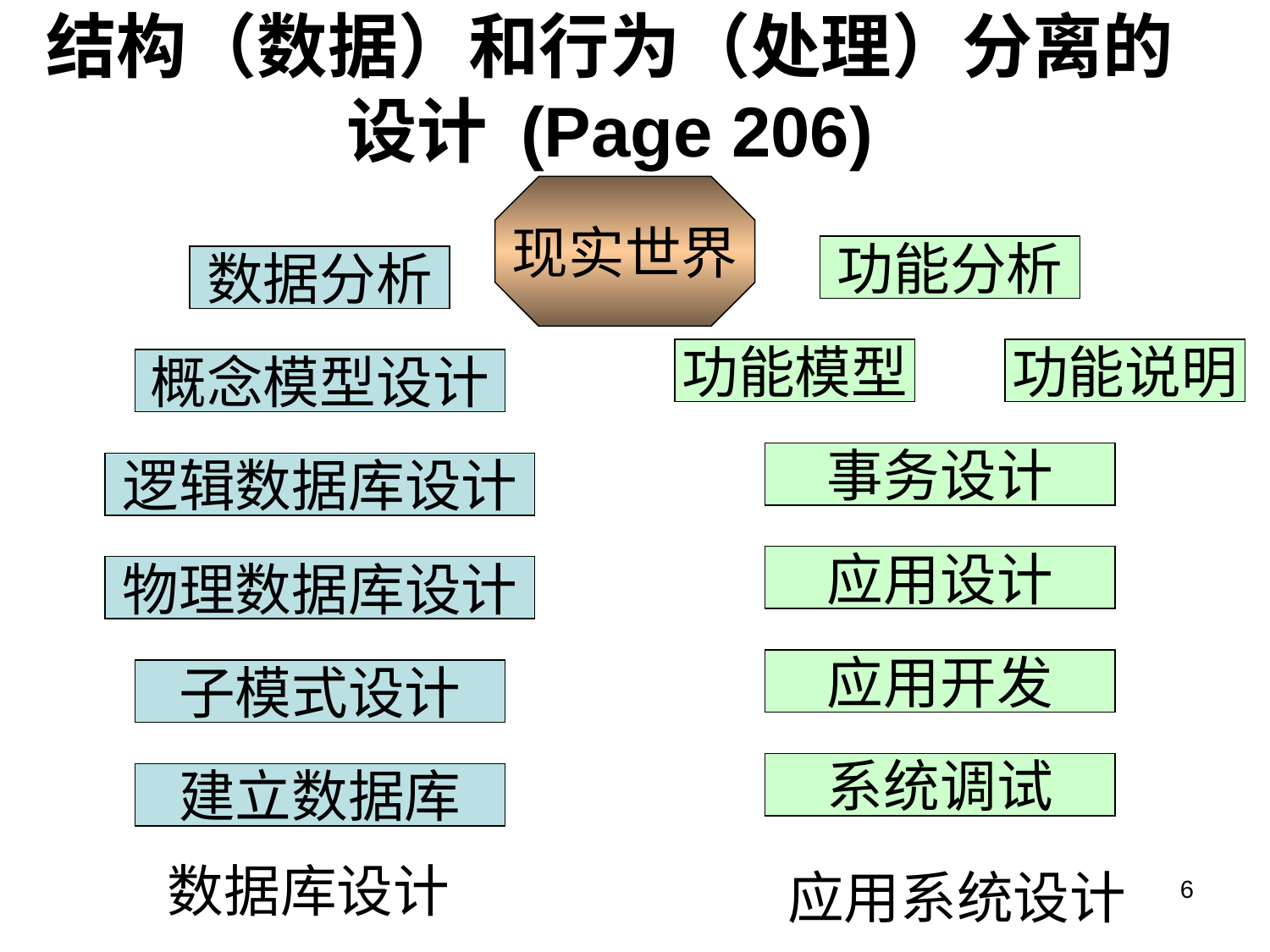

# 结构（数据）和行为（处理）分离的设计 (Page 206)
现实世界
功能分析
功能模型
功能说明
事务设计
应用设计
应用开发
系统调试
应用系统设计
数据分析
概念模型设计
逻辑数据库设计
物理数据库设计
子模式设计
建立数据库
数据库设计
6